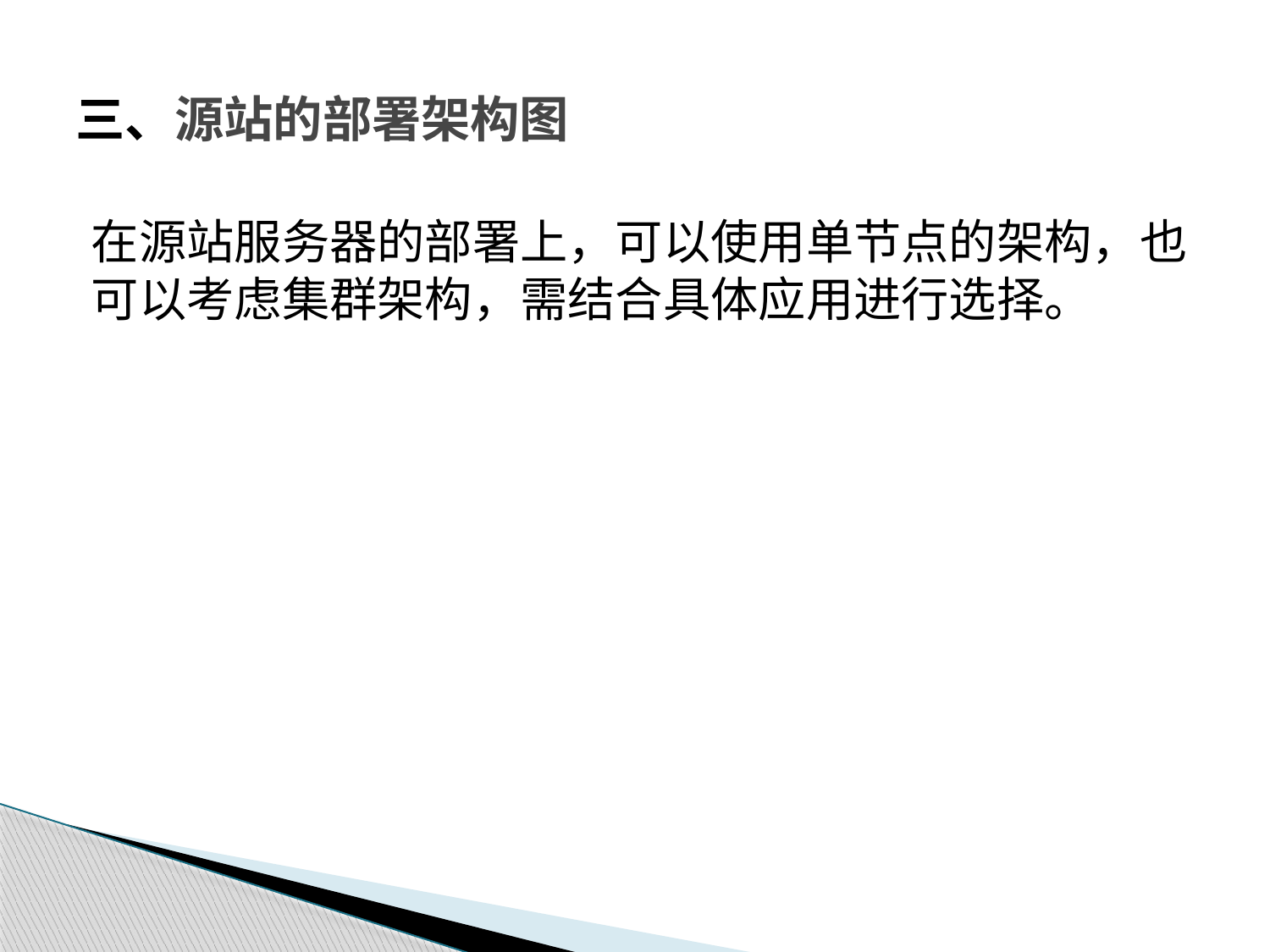

# 三、源站的部署架构图
在源站服务器的部署上，可以使用单节点的架构，也可以考虑集群架构，需结合具体应用进行选择。